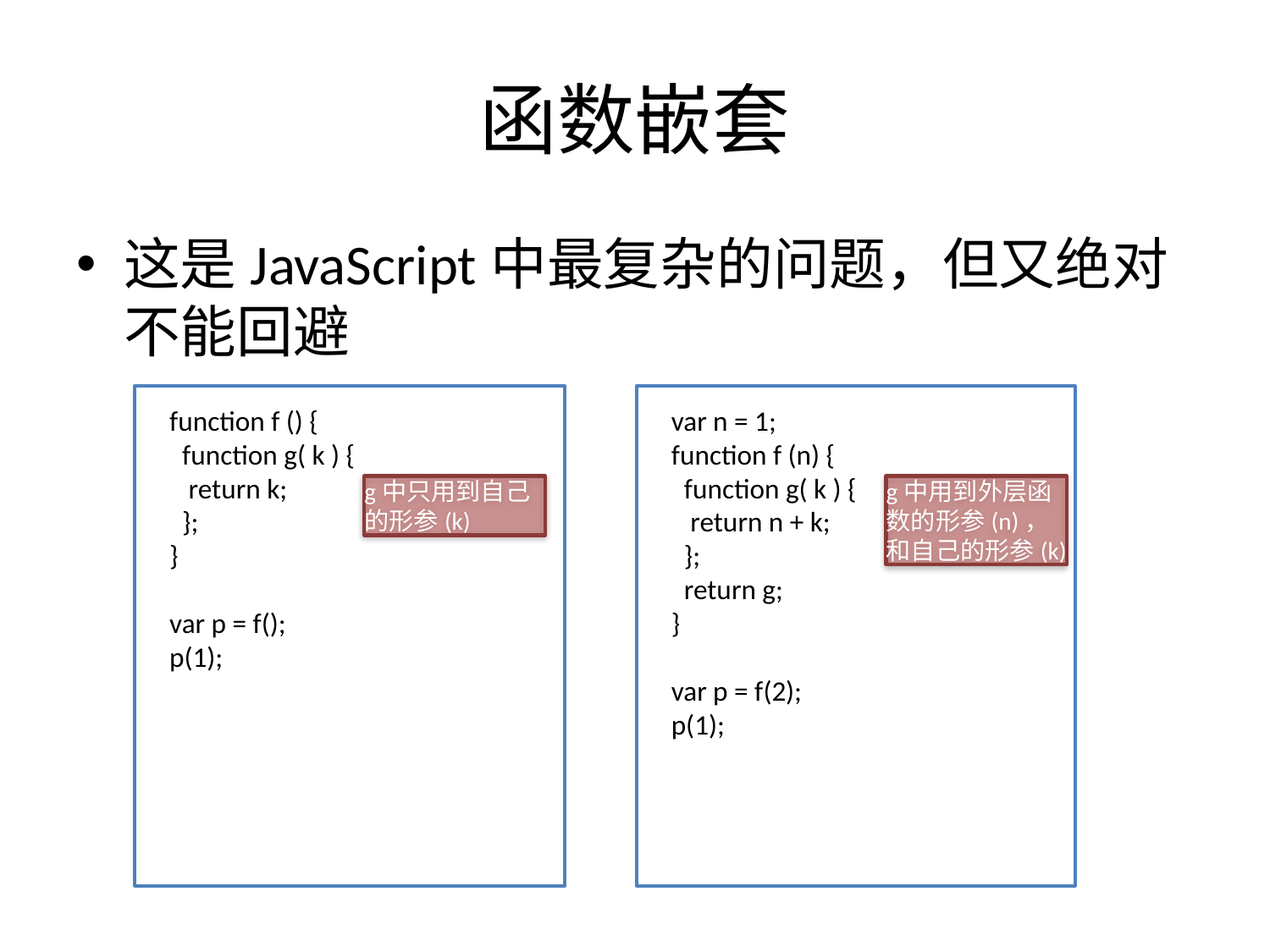

# 函数嵌套
这是JavaScript中最复杂的问题，但又绝对不能回避

function f () {
  function g( k ) {
   return k;
  };
}

var p = f();
p(1);
var n = 1;
function f (n) {
  function g( k ) {
   return n + k;
  };
  return g;
}

var p = f(2);
p(1);
g中只用到自己的形参(k)
g中用到外层函数的形参(n)，和自己的形参(k)